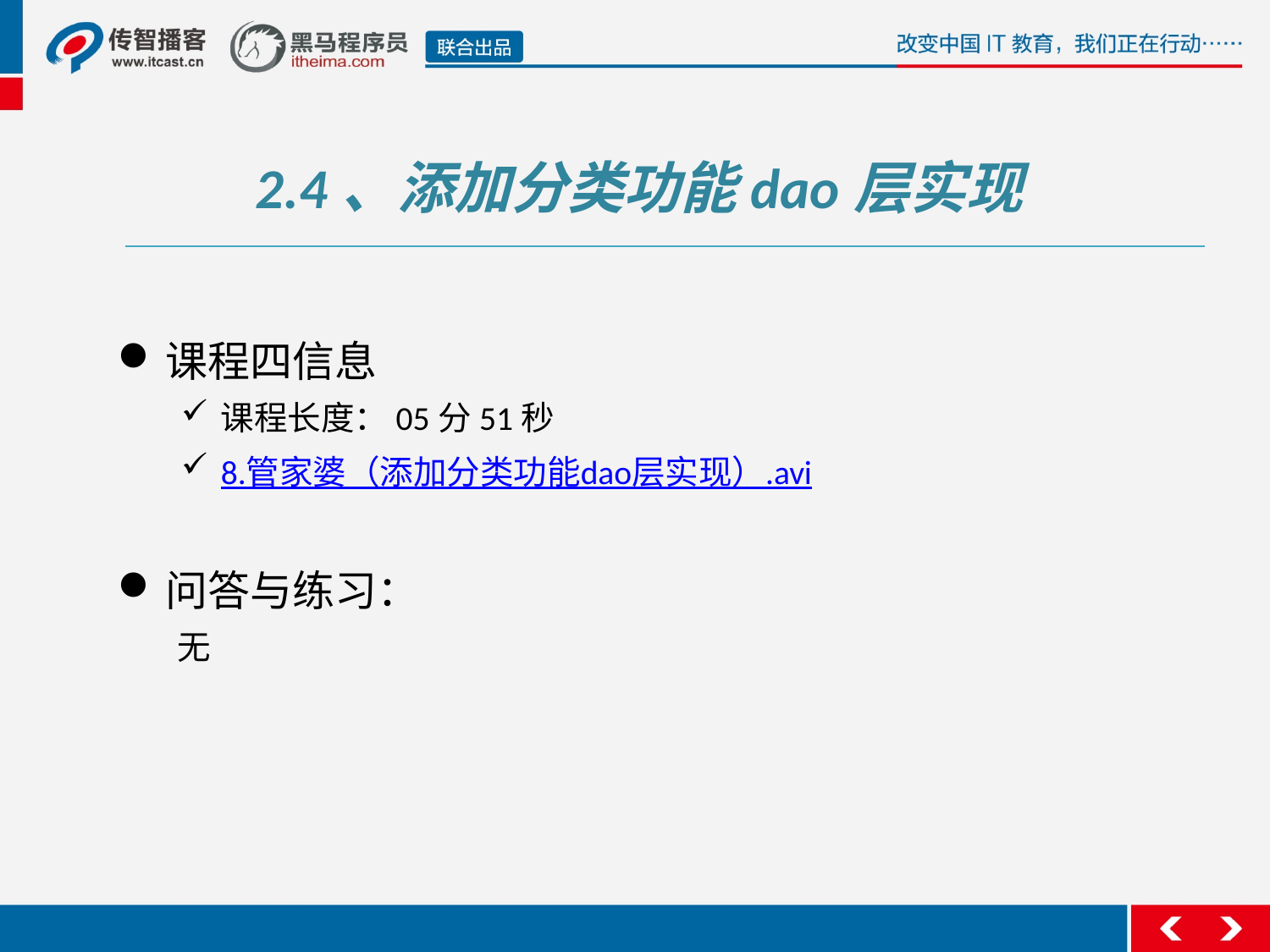

2.4、添加分类功能dao层实现

课程四信息
课程长度：05分51秒
8.管家婆（添加分类功能dao层实现）.avi

问答与练习：
       无